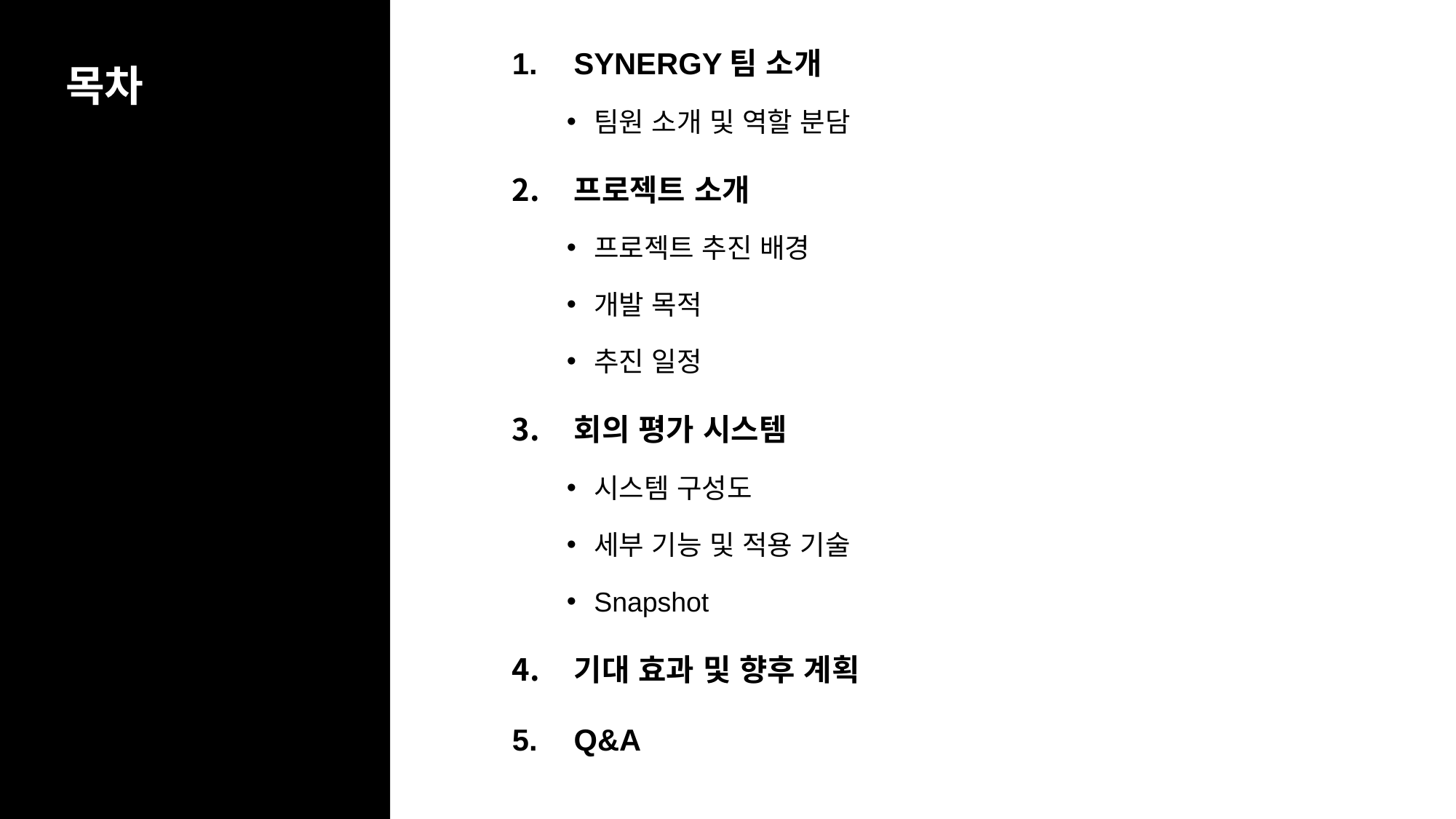

SYNERGY팀 소개
팀원 소개 및 역할 분담
프로젝트 소개
프로젝트 추진 배경
개발 목적
추진 일정
회의 평가 시스템
시스템 구성도
세부 기능 및 적용 기술
Snapshot
기대 효과 및 향후 계획
Q&A
목차